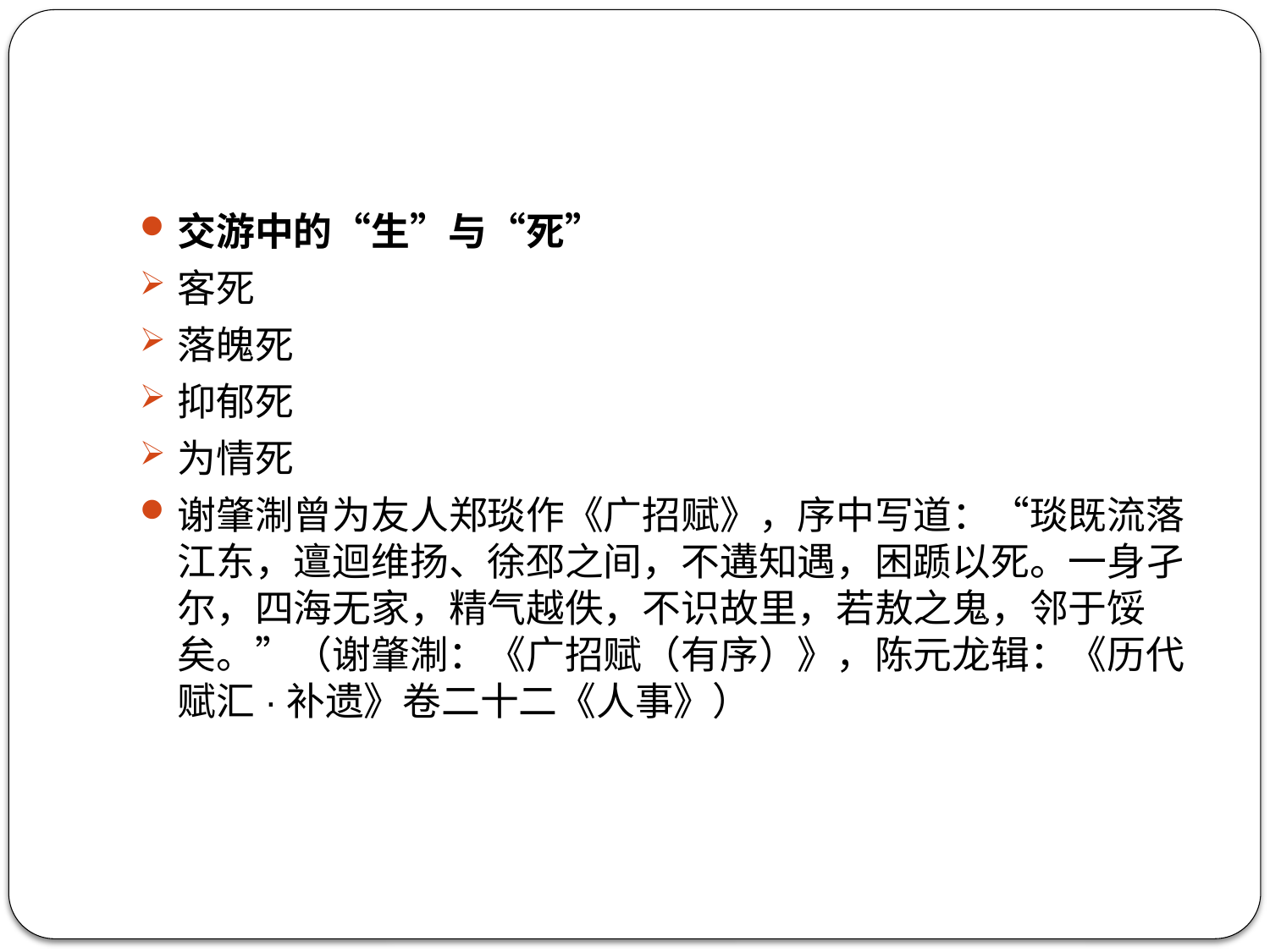

#
交游中的“生”与“死”
客死
落魄死
抑郁死
为情死
谢肇淛曾为友人郑琰作《广招赋》，序中写道：“琰既流落江东，邅迴维扬、徐邳之间，不遘知遇，困踬以死。一身孑尔，四海无家，精气越佚，不识故里，若敖之鬼，邻于馁矣。”（谢肇淛：《广招赋（有序）》，陈元龙辑：《历代赋汇·补遗》卷二十二《人事》）